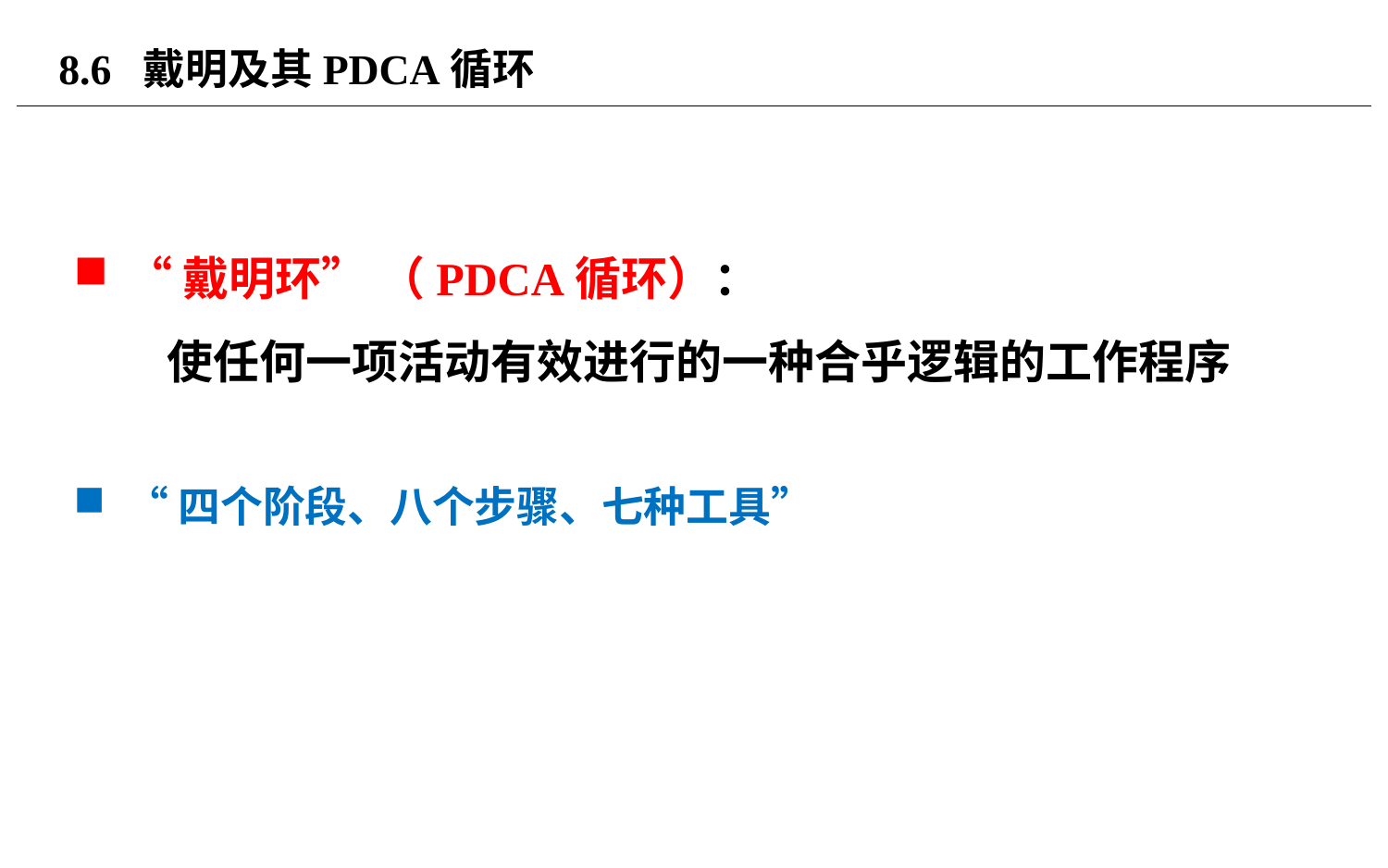

# 8.6  戴明及其PDCA循环
“戴明环” （PDCA循环）：
         使任何一项活动有效进行的一种合乎逻辑的工作程序

“四个阶段、八个步骤、七种工具”